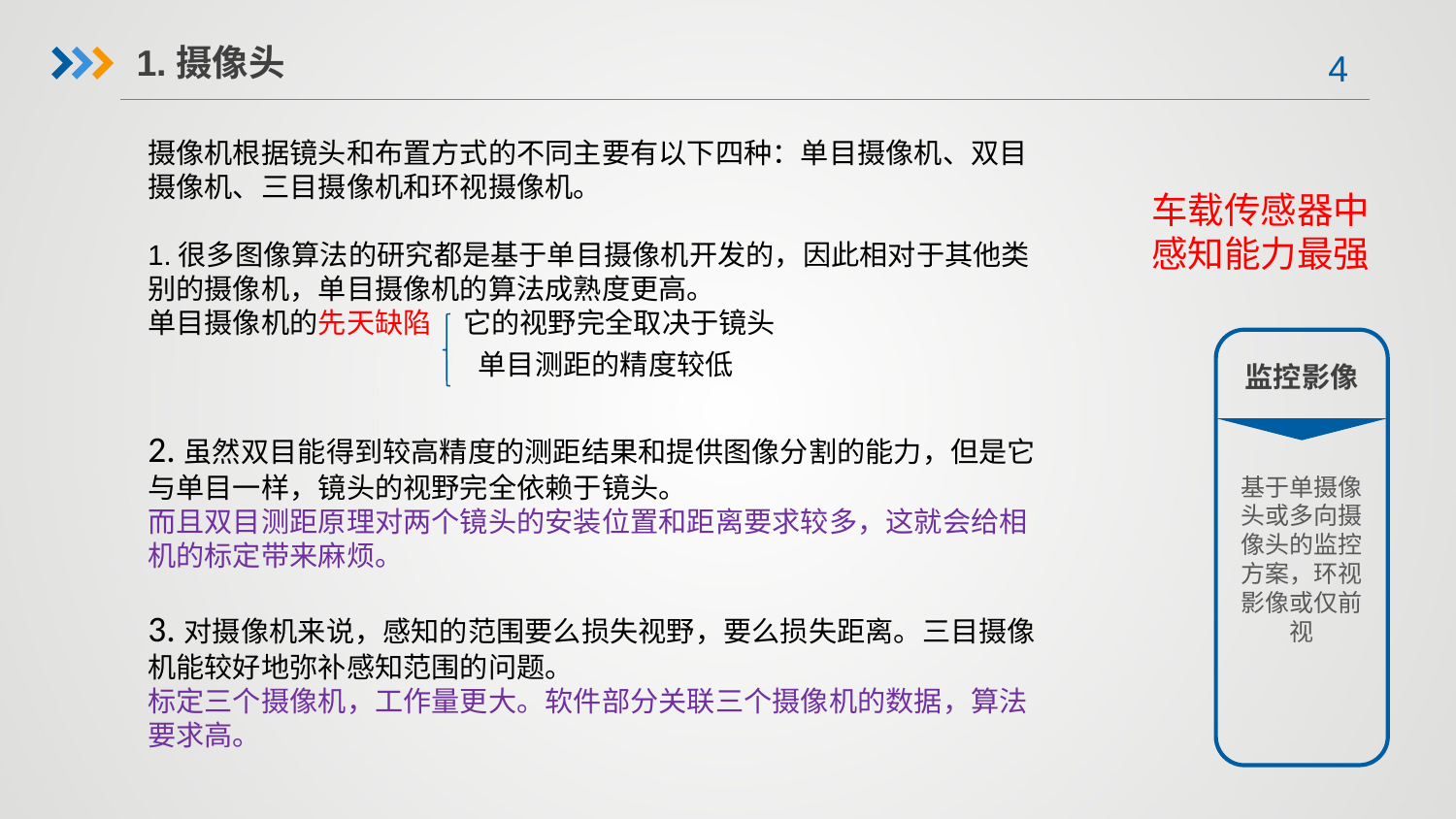

1.摄像头
摄像机根据镜头和布置方式的不同主要有以下四种：单目摄像机、双目摄像机、三目摄像机和环视摄像机。

1.很多图像算法的研究都是基于单目摄像机开发的，因此相对于其他类别的摄像机，单目摄像机的算法成熟度更高。
单目摄像机的先天缺陷     它的视野完全取决于镜头
                                       单目测距的精度较低
2.虽然双目能得到较高精度的测距结果和提供图像分割的能力，但是它与单目一样，镜头的视野完全依赖于镜头。
而且双目测距原理对两个镜头的安装位置和距离要求较多，这就会给相机的标定带来麻烦。

3.对摄像机来说，感知的范围要么损失视野，要么损失距离。三目摄像机能较好地弥补感知范围的问题。
标定三个摄像机，工作量更大。软件部分关联三个摄像机的数据，算法要求高。
车载传感器中
感知能力最强

监控影像

基于单摄像头或多向摄像头的监控方案，环视影像或仅前视